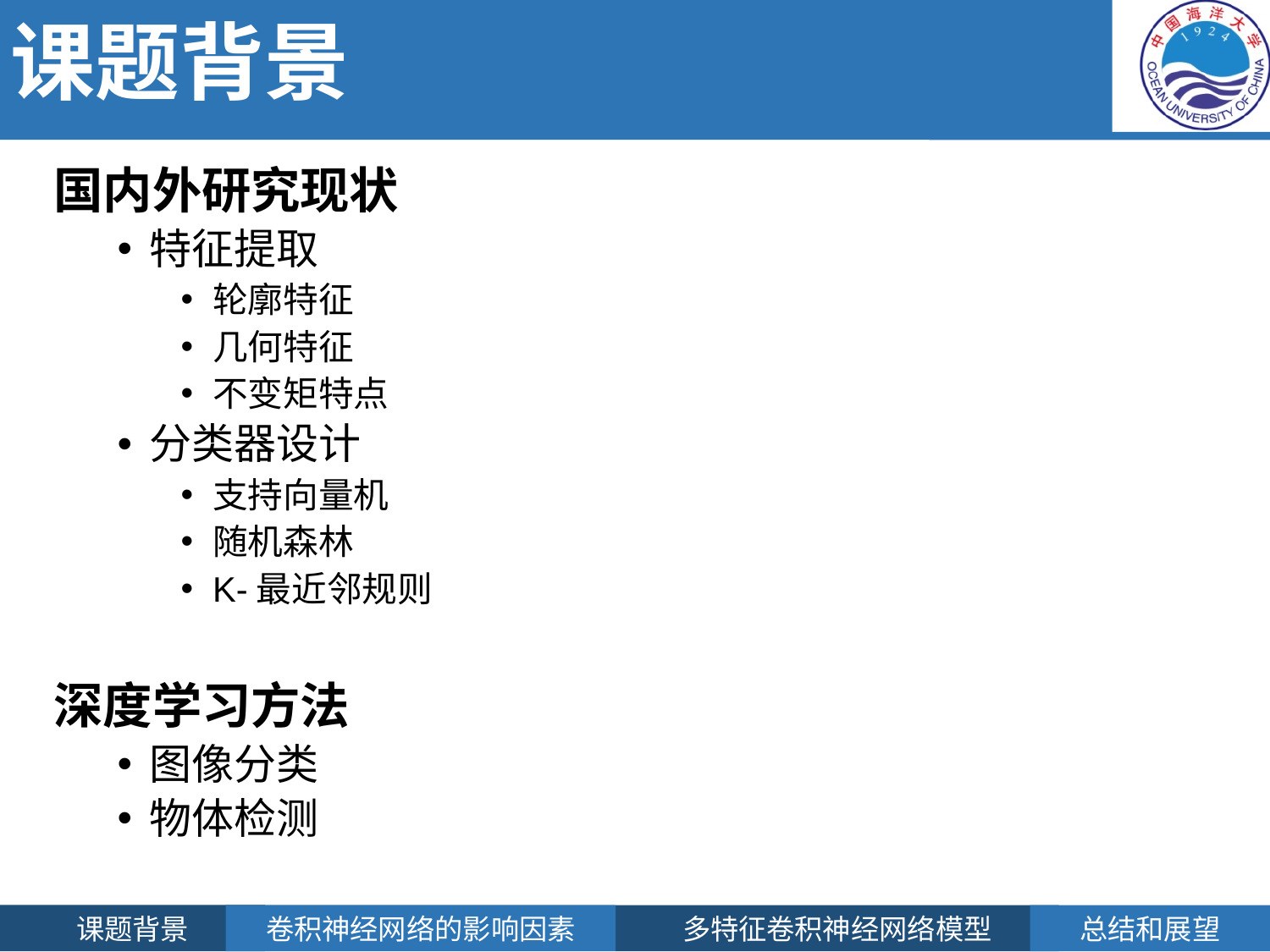

# 课题背景
国内外研究现状
特征提取
轮廓特征
几何特征
不变矩特点
分类器设计
支持向量机
随机森林
K-最近邻规则

深度学习方法
图像分类
物体检测